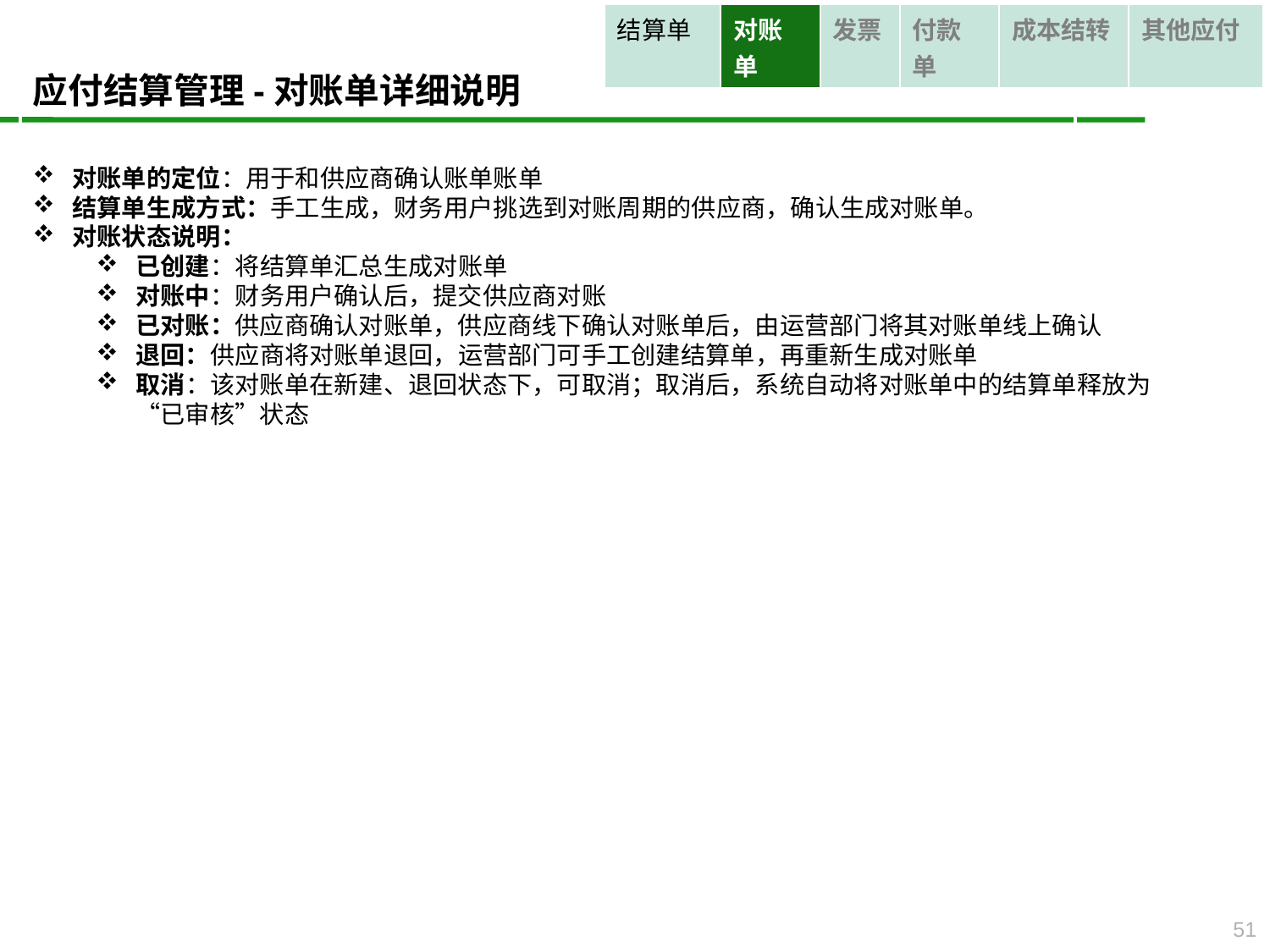

| 结算单 | 对账单 | 发票 | 付款单 | 成本结转 | 其他应付 |
| --- | --- | --- | --- | --- | --- |
应付结算管理-对账单详细说明
对账单的定位：用于和供应商确认账单账单
结算单生成方式：手工生成，财务用户挑选到对账周期的供应商，确认生成对账单。
对账状态说明：
已创建：将结算单汇总生成对账单
对账中：财务用户确认后，提交供应商对账
已对账：供应商确认对账单，供应商线下确认对账单后，由运营部门将其对账单线上确认
退回：供应商将对账单退回，运营部门可手工创建结算单，再重新生成对账单
取消：该对账单在新建、退回状态下，可取消；取消后，系统自动将对账单中的结算单释放为“已审核”状态

51